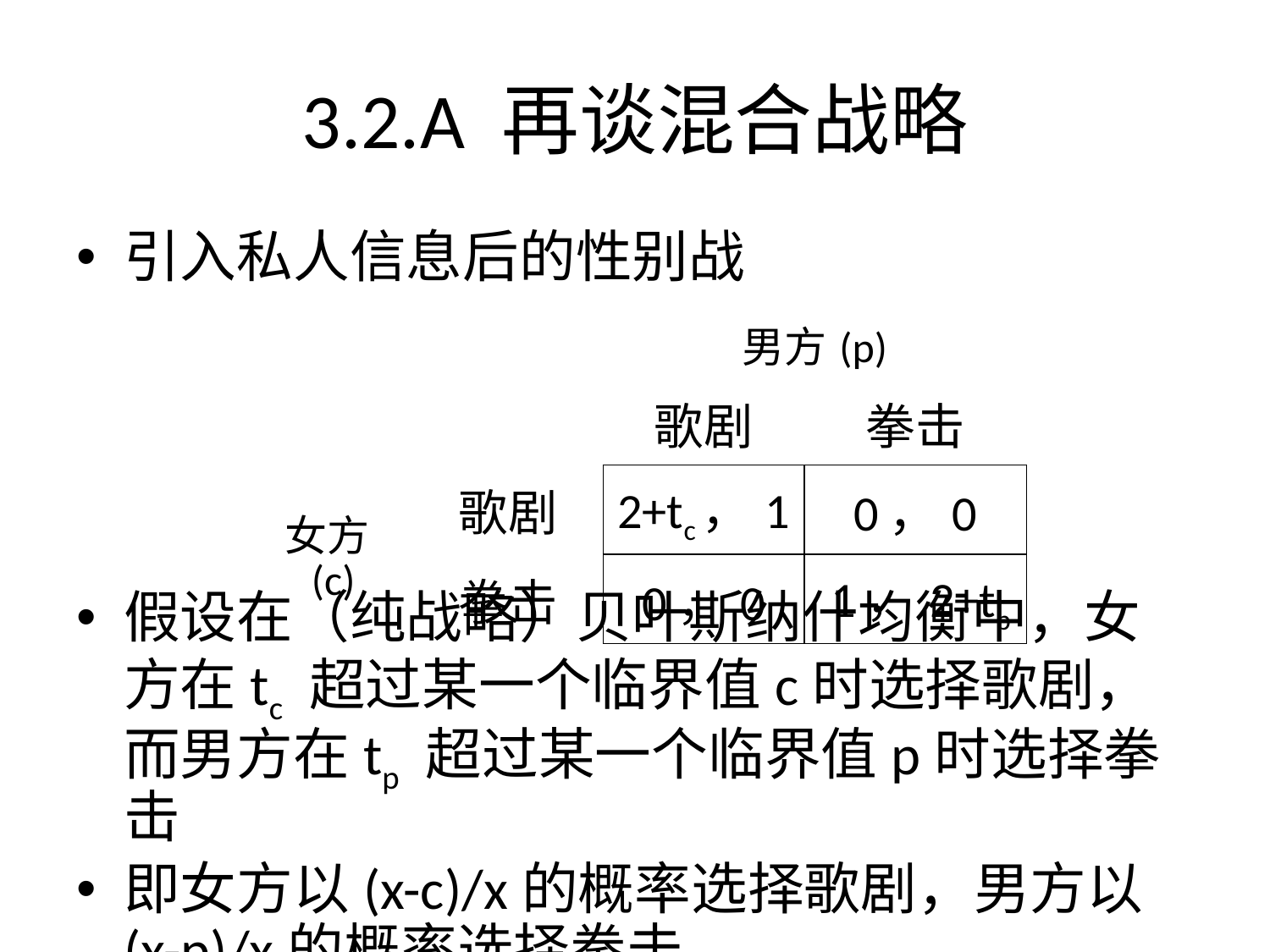

3.2.A 再谈混合战略
引入私人信息后的性别战

假设在（纯战略）贝叶斯纳什均衡中，女方在tc 超过某一个临界值c时选择歌剧，而男方在tp 超过某一个临界值p时选择拳击
即女方以(x-c)/x的概率选择歌剧，男方以(x-p)/x的概率选择拳击
|  |  | 男方(p) |  |
| --- | --- | --- | --- |
|  |  | 歌剧 | 拳击 |
| 女方(c) | 歌剧 | 2+tc，1 | 0，0 |
|  | 拳击 | 0，0 | 1，2+tp |